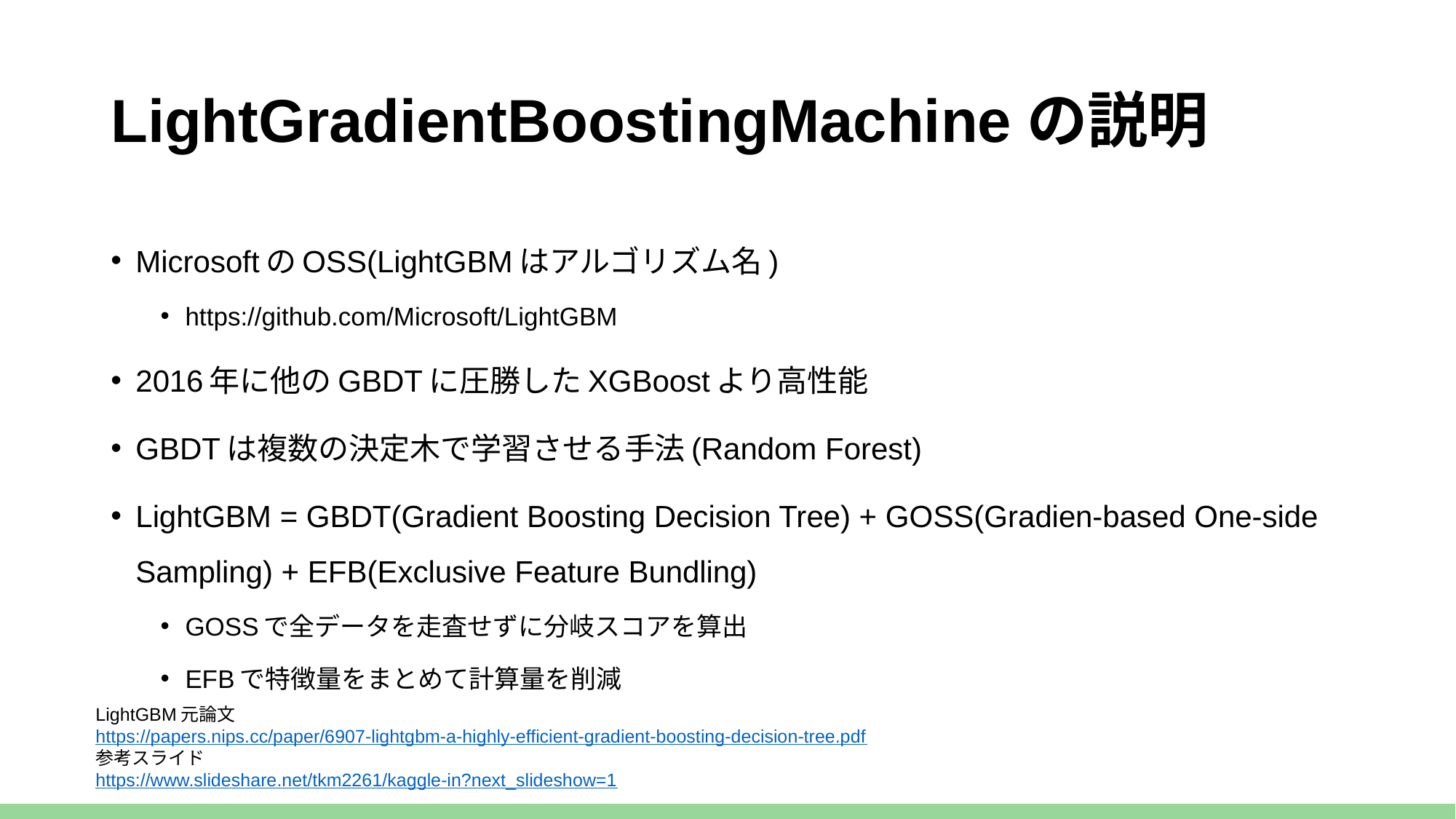

# LightGradientBoostingMachineの説明
MicrosoftのOSS(LightGBMはアルゴリズム名)
https://github.com/Microsoft/LightGBM
2016年に他のGBDTに圧勝したXGBoostより高性能
GBDTは複数の決定木で学習させる手法(Random Forest)
LightGBM = GBDT(Gradient Boosting Decision Tree) + GOSS(Gradien-based One-side Sampling) + EFB(Exclusive Feature Bundling)
GOSSで全データを走査せずに分岐スコアを算出
EFBで特徴量をまとめて計算量を削減

LightGBM元論文
https://papers.nips.cc/paper/6907-lightgbm-a-highly-efficient-gradient-boosting-decision-tree.pdf
参考スライド
https://www.slideshare.net/tkm2261/kaggle-in?next_slideshow=1